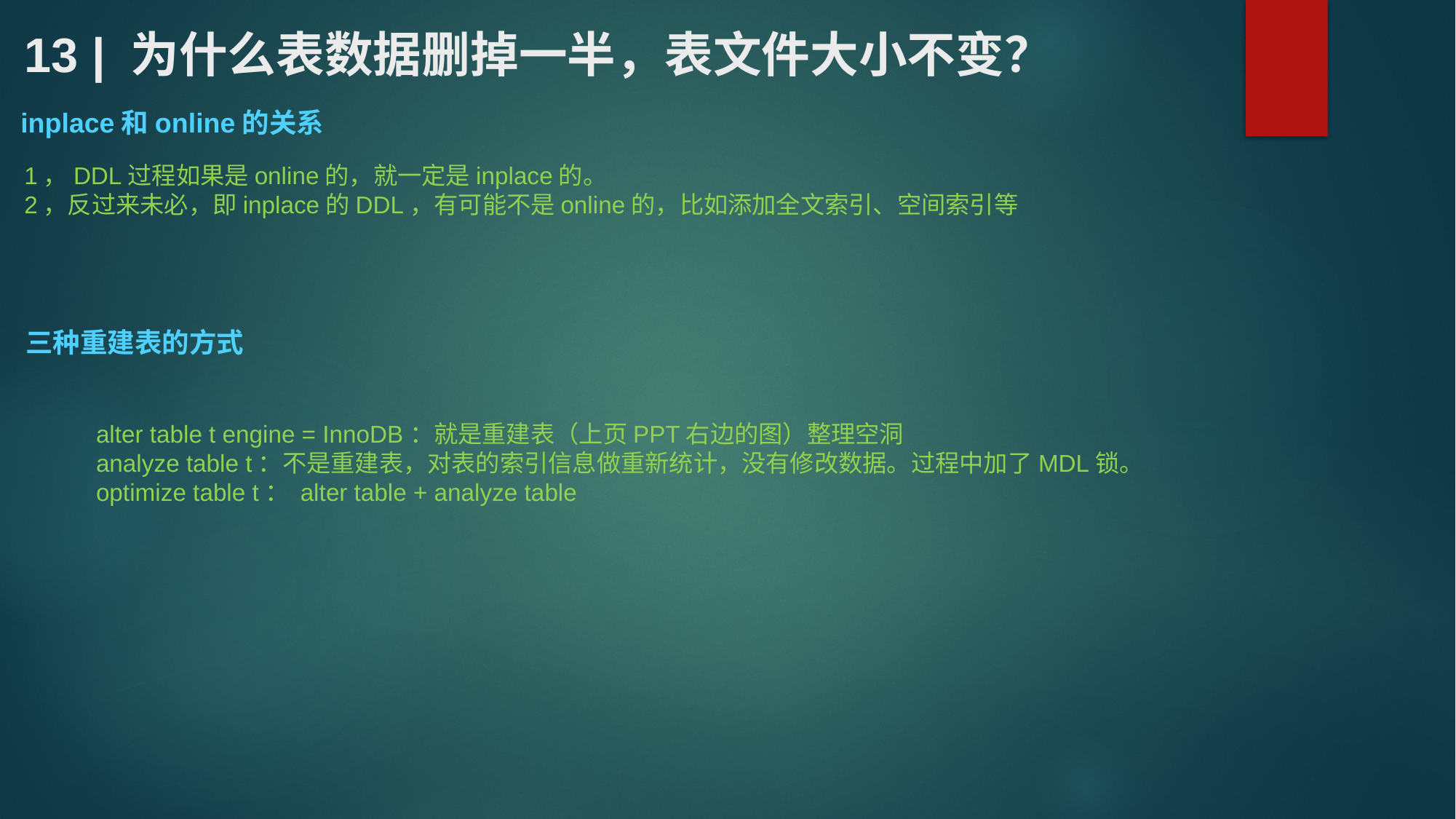

# 13 | 为什么表数据删掉一半，表文件大小不变？
inplace和online的关系
1，DDL过程如果是online的，就一定是inplace的。
2，反过来未必，即inplace的DDL，有可能不是online的，比如添加全文索引、空间索引等
三种重建表的方式
alter table t engine = InnoDB：就是重建表（上页PPT右边的图）整理空洞
analyze table t：不是重建表，对表的索引信息做重新统计，没有修改数据。过程中加了MDL锁。
optimize table t： alter table + analyze table